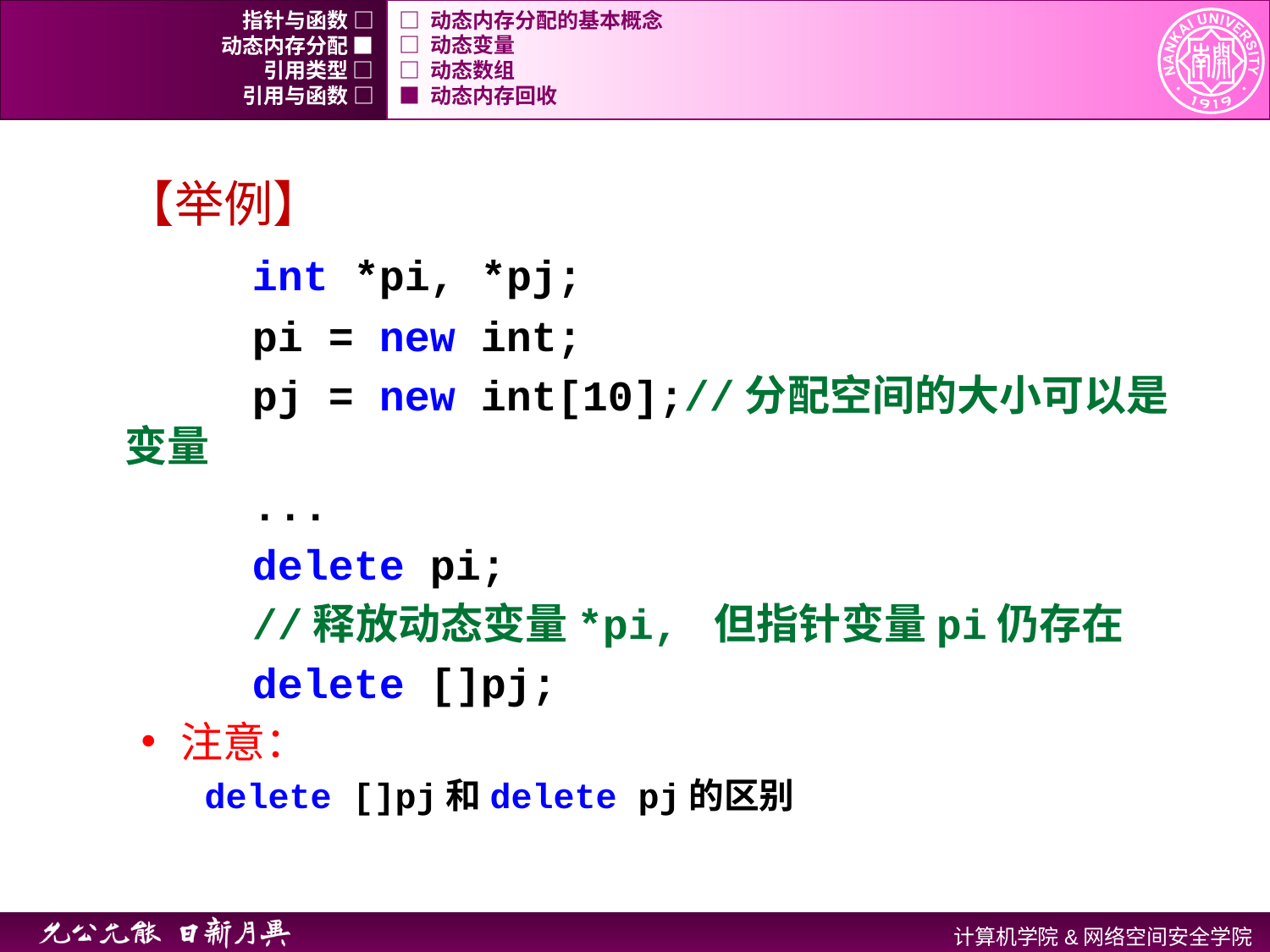

指针与函数 □
□ 动态内存分配的基本概念
动态内存分配 ■
□ 动态变量
引用类型 □
□ 动态数组
引用与函数 □
■ 动态内存回收
【举例】
		int *pi, *pj;
	 	pi = new int;
	  	pj = new int[10];//分配空间的大小可以是变量
	  	...
	  	delete pi;
		//释放动态变量*pi, 但指针变量pi仍存在
	  	delete []pj;
注意：
delete []pj和delete pj的区别